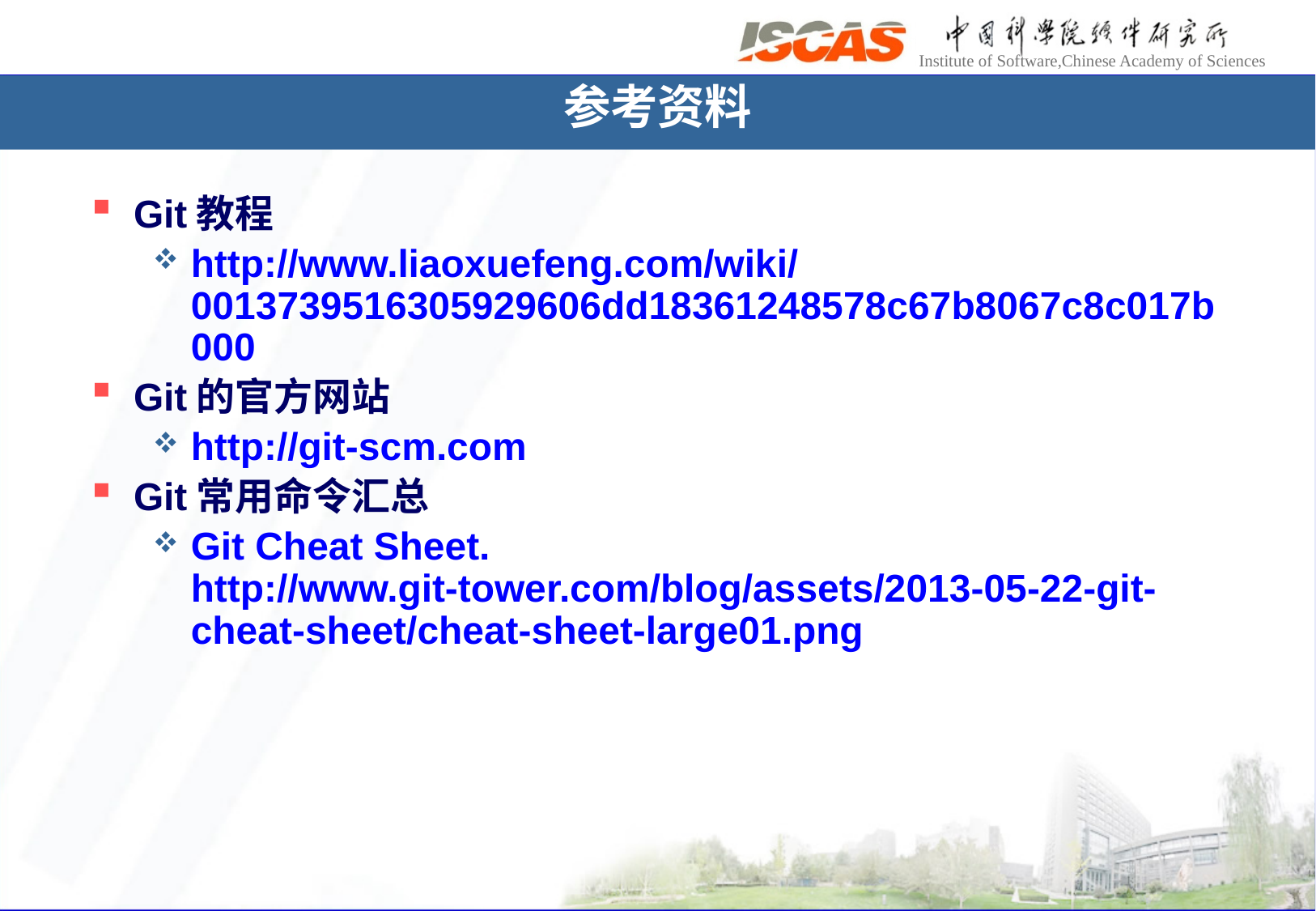

参考资料
Git教程
http://www.liaoxuefeng.com/wiki/0013739516305929606dd18361248578c67b8067c8c017b000
Git的官方网站
http://git-scm.com
Git常用命令汇总
Git Cheat Sheet. http://www.git-tower.com/blog/assets/2013-05-22-git-cheat-sheet/cheat-sheet-large01.png